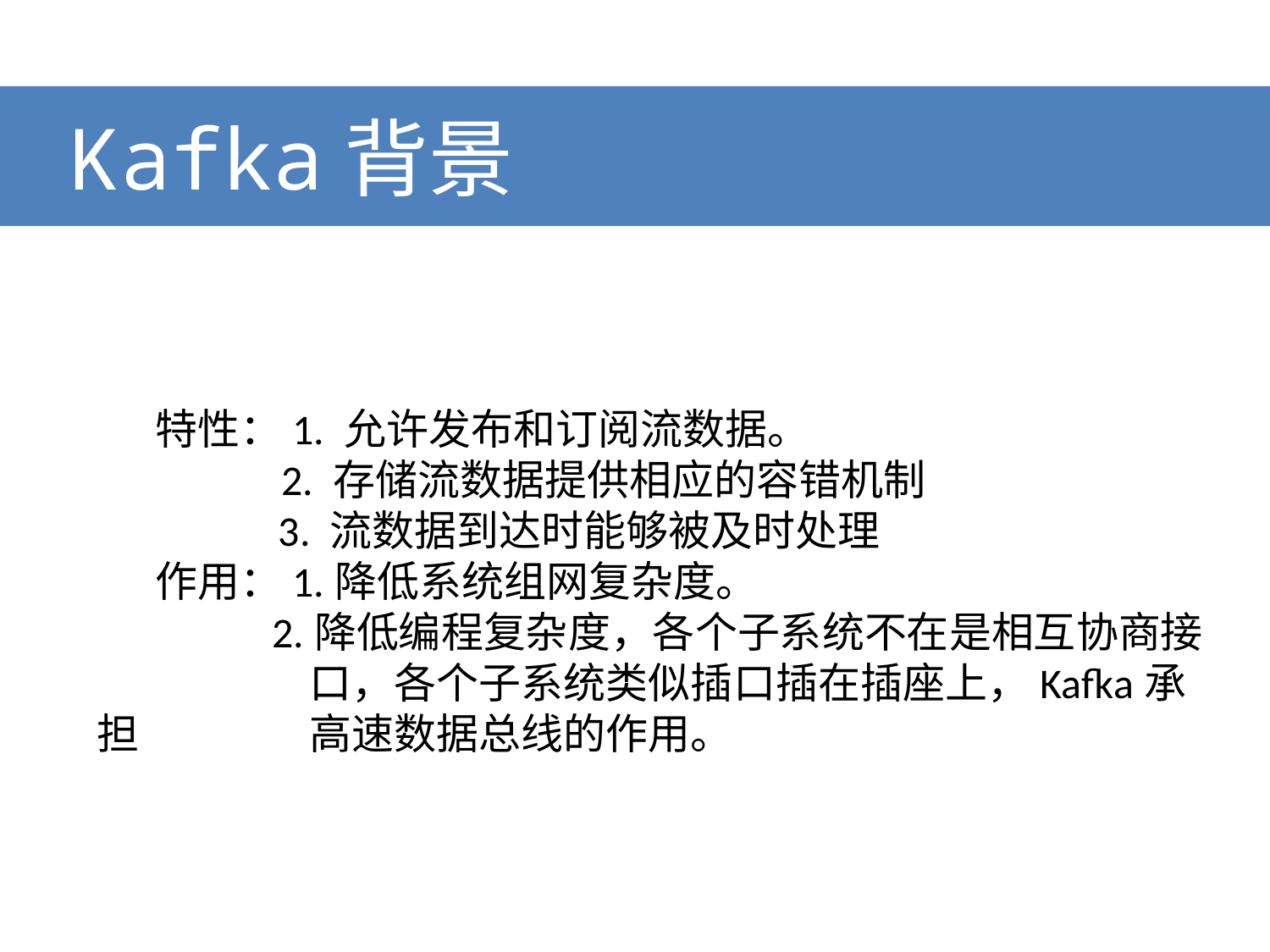

# Kafka背景
     特性：1. 允许发布和订阅流数据。
 	      2. 存储流数据提供相应的容错机制
                   3. 流数据到达时能够被及时处理
     作用：1.降低系统组网复杂度。
	     2.降低编程复杂度，各个子系统不在是相互协商接	         口，各个子系统类似插口插在插座上，Kafka承担	         高速数据总线的作用。